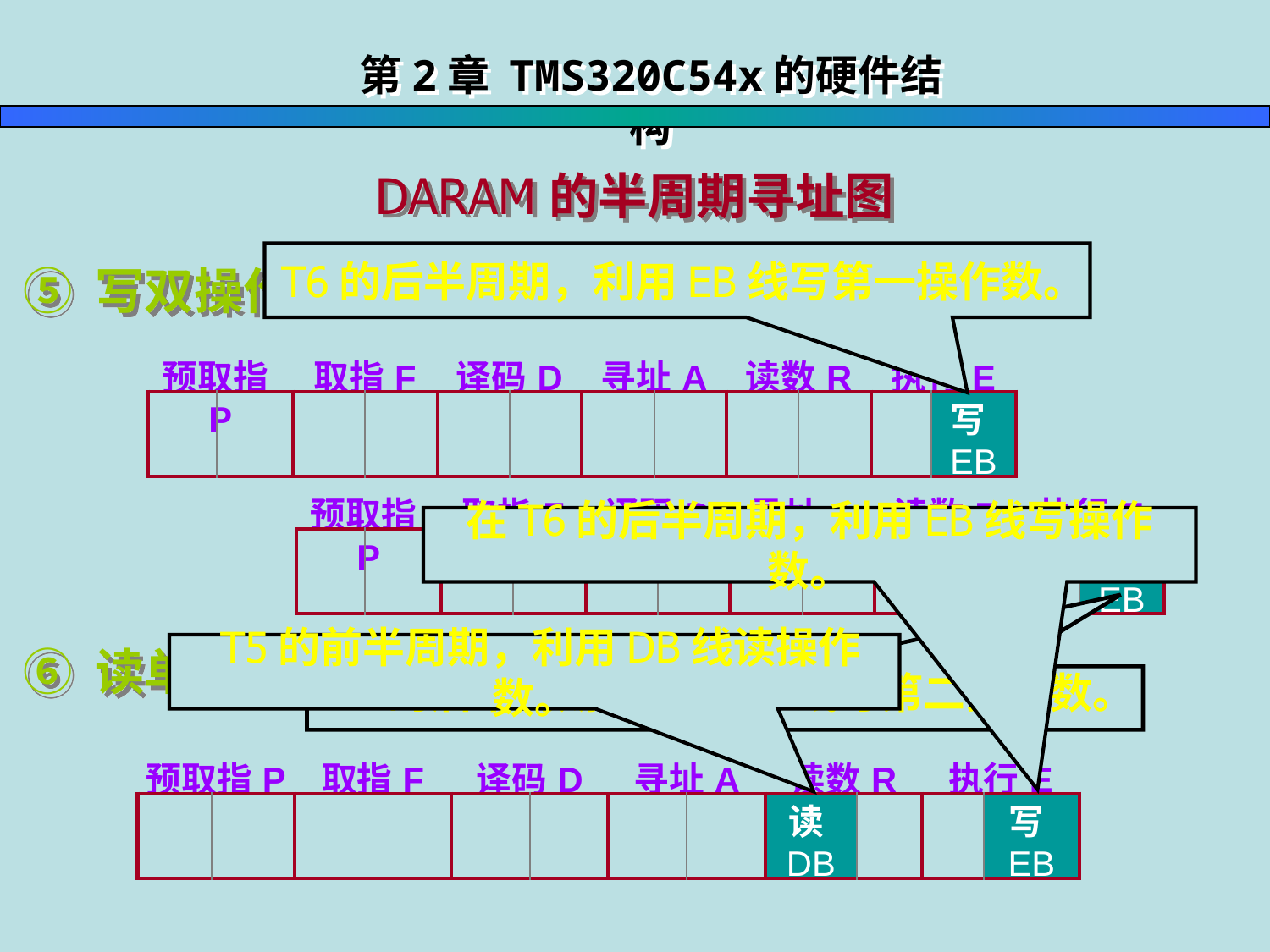

第2章 TMS320C54x的硬件结构

DARAM的半周期寻址图
 T6的后半周期，利用EB线写第一操作数。
⑤ 写双操作指令
| 预取指P |  | 取指F |  | 译码D |  | 寻址A |  | 读数R |  | 执行E |  |
| --- | --- | --- | --- | --- | --- | --- | --- | --- | --- | --- | --- |
|  |  |  |  |  |  |  |  |  |  |  | 写EB |
| 预取指P |  | 取指F |  | 译码D |  | 寻址A |  | 读数R |  | 执行E |  |
| --- | --- | --- | --- | --- | --- | --- | --- | --- | --- | --- | --- |
|  |  |  |  |  |  |  |  |  |  |  | 写EB |
在T6的后半周期，利用EB线写操作数。
⑥ 读单操作数和写单操作数操作
 T5的前半周期，利用DB线读操作数。
  T7的后半周期，利用EB线写第二操作数。
| 预取指P |  | 取指F |  | 译码D |  | 寻址A |  | 读数R |  | 执行E |  |
| --- | --- | --- | --- | --- | --- | --- | --- | --- | --- | --- | --- |
|  |  |  |  |  |  |  |  | 读DB |  |  | 写EB |
153